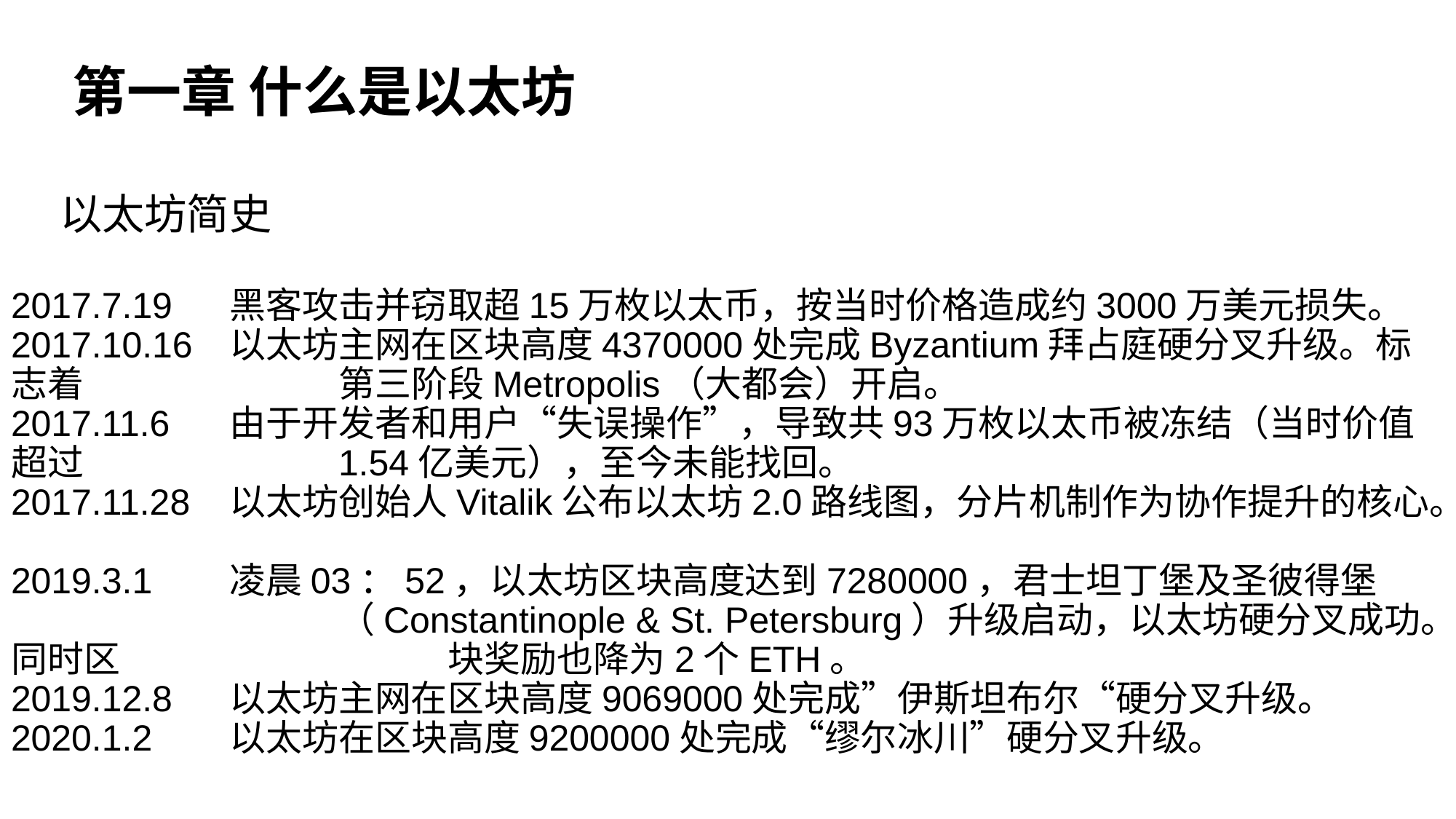

# 第一章 什么是以太坊 以太坊简史 2017.7.19	黑客攻击并窃取超15万枚以太币，按当时价格造成约3000万美元损失。 2017.10.16	以太坊主网在区块高度4370000处完成Byzantium拜占庭硬分叉升级。标志着			第三阶段Metropolis（大都会）开启。 2017.11.6	由于开发者和用户“失误操作”，导致共93万枚以太币被冻结（当时价值超过			1.54亿美元），至今未能找回。 2017.11.28	以太坊创始人Vitalik公布以太坊2.0路线图，分片机制作为协作提升的核心。 2019.3.1	凌晨03：52，以太坊区块高度达到7280000，君士坦丁堡及圣彼得堡				（Constantinople & St. Petersburg）升级启动，以太坊硬分叉成功。同时区			块奖励也降为2个ETH。 2019.12.8	以太坊主网在区块高度9069000处完成”伊斯坦布尔“硬分叉升级。 2020.1.2	以太坊在区块高度9200000处完成“缪尔冰川”硬分叉升级。